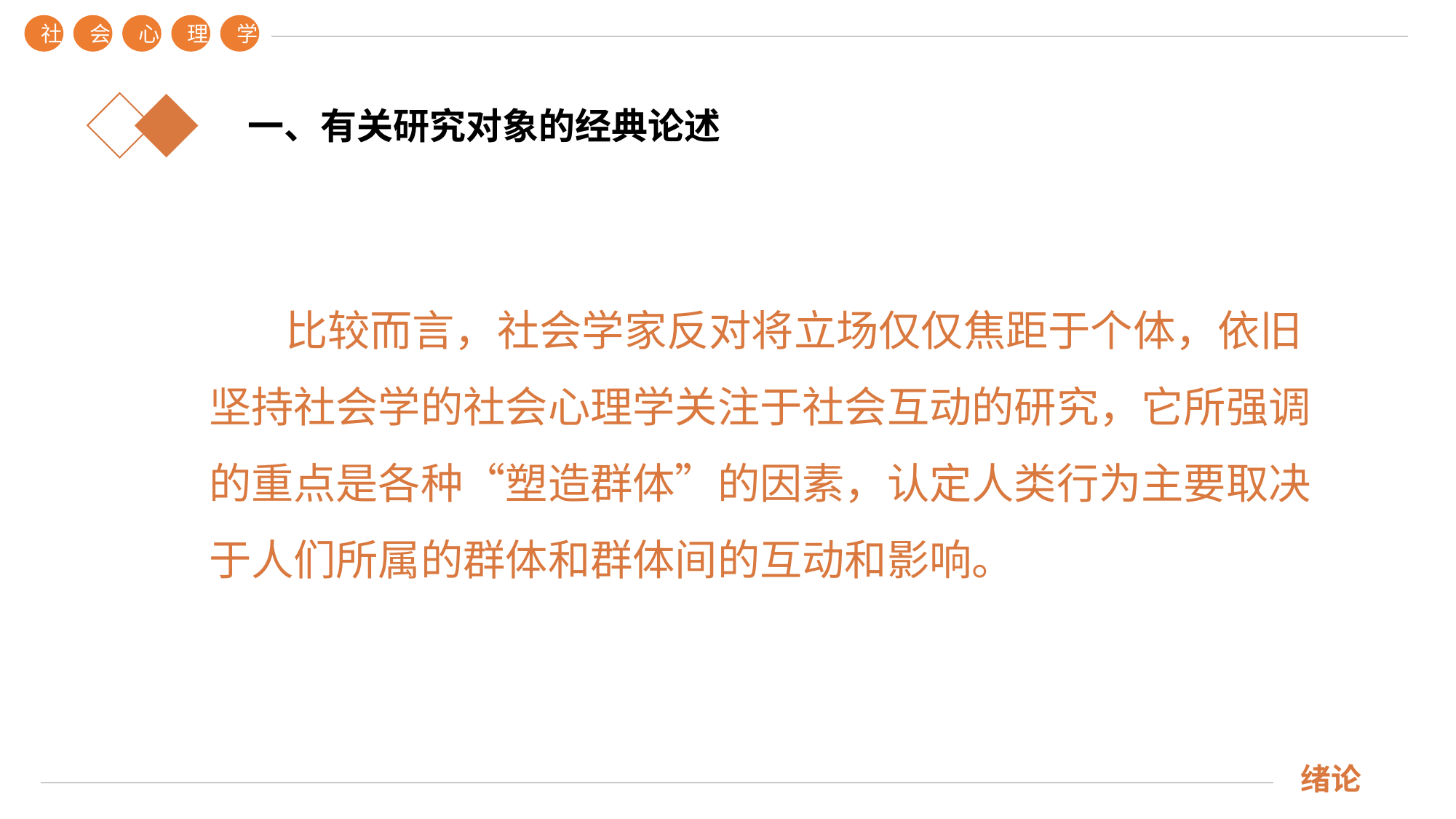

社
会
心
理
学

一、有关研究对象的经典论述
       比较而言，社会学家反对将立场仅仅焦距于个体，依旧坚持社会学的社会心理学关注于社会互动的研究，它所强调的重点是各种“塑造群体”的因素，认定人类行为主要取决于人们所属的群体和群体间的互动和影响。
绪论